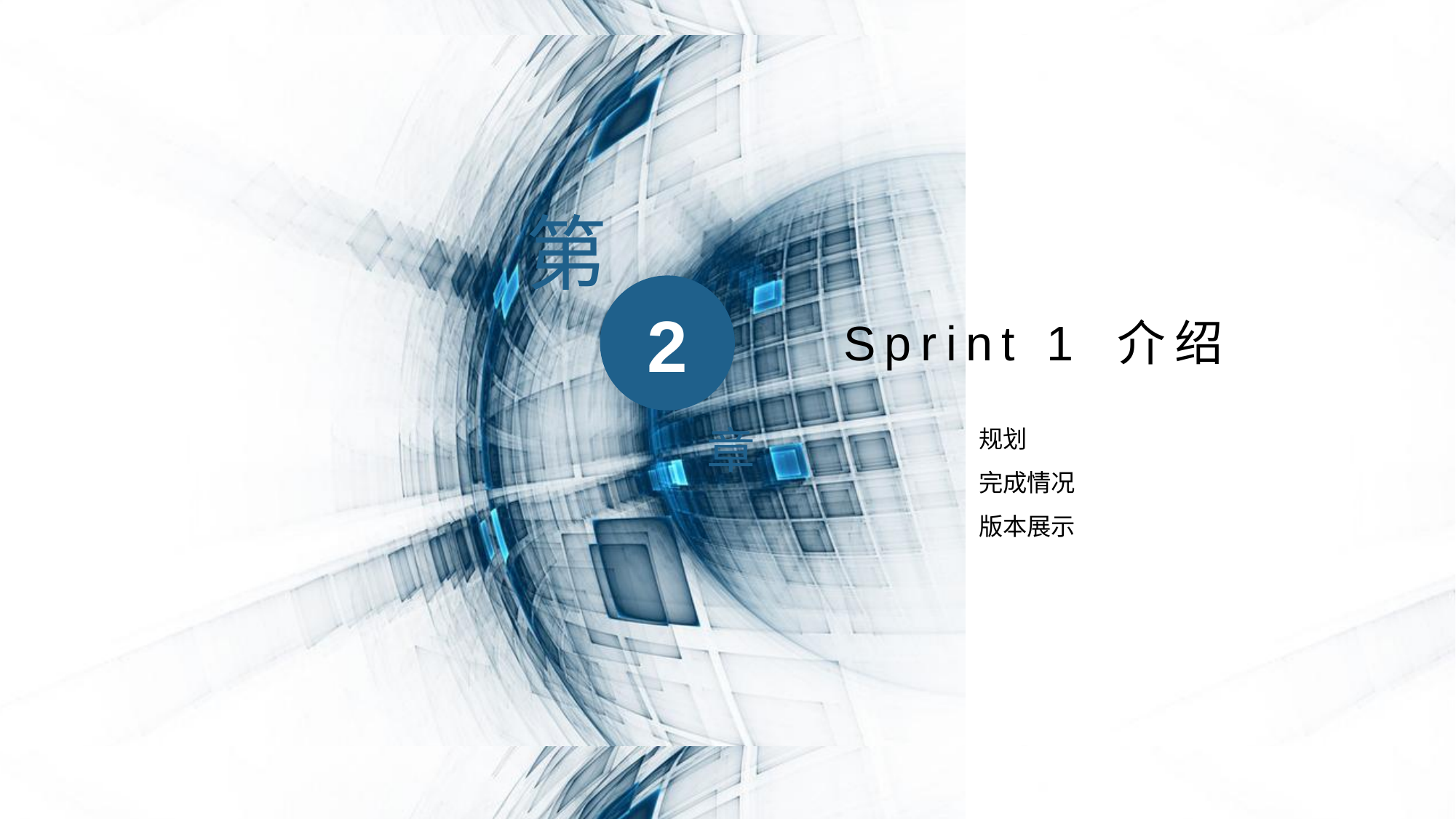

第
Sprint 1 介绍
2
章
规划
完成情况
版本展示